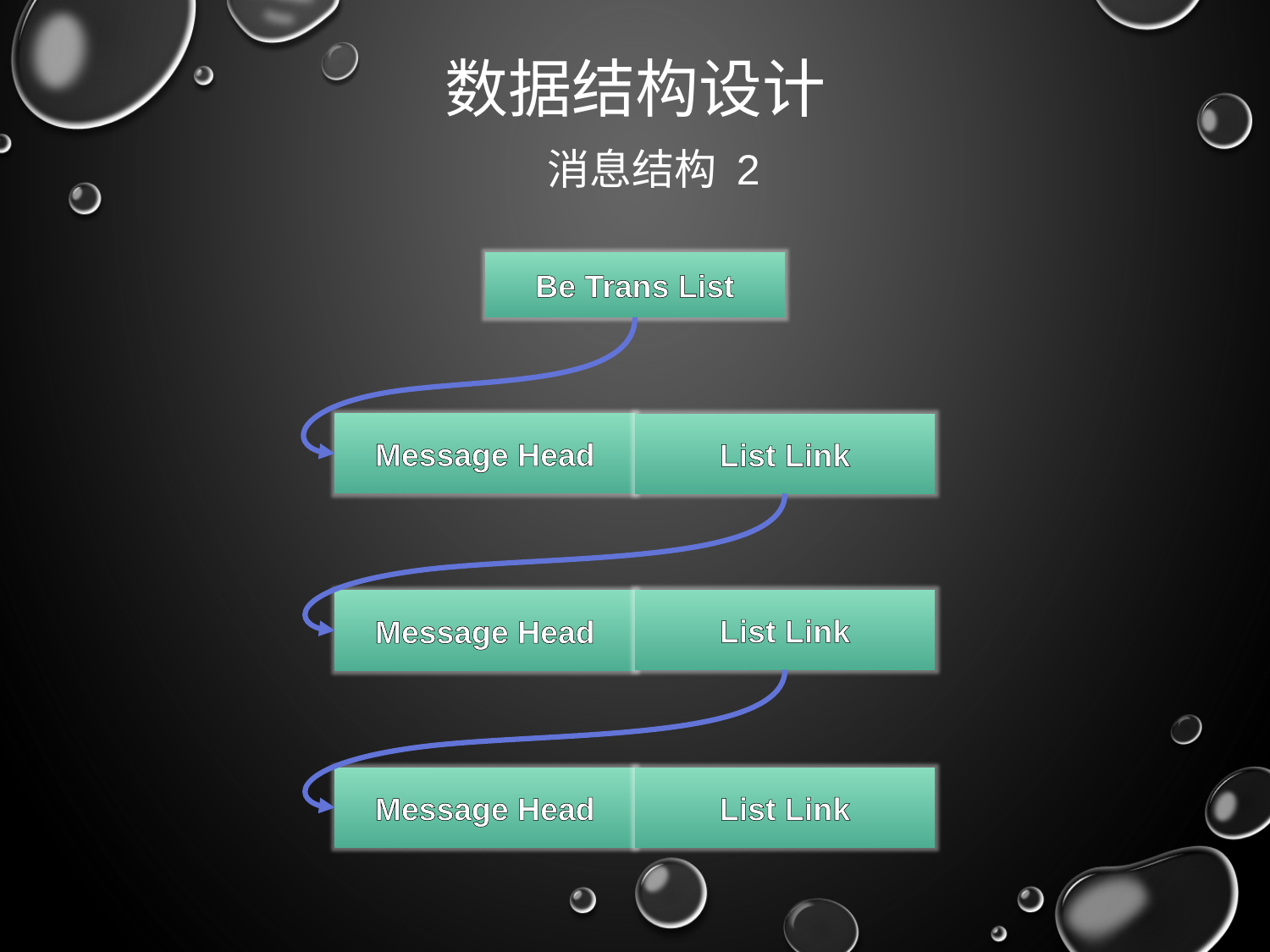

# 数据结构设计
消息结构 2
Be Trans List
Message Head
List Link
List Link
Message Head
Message Head
List Link